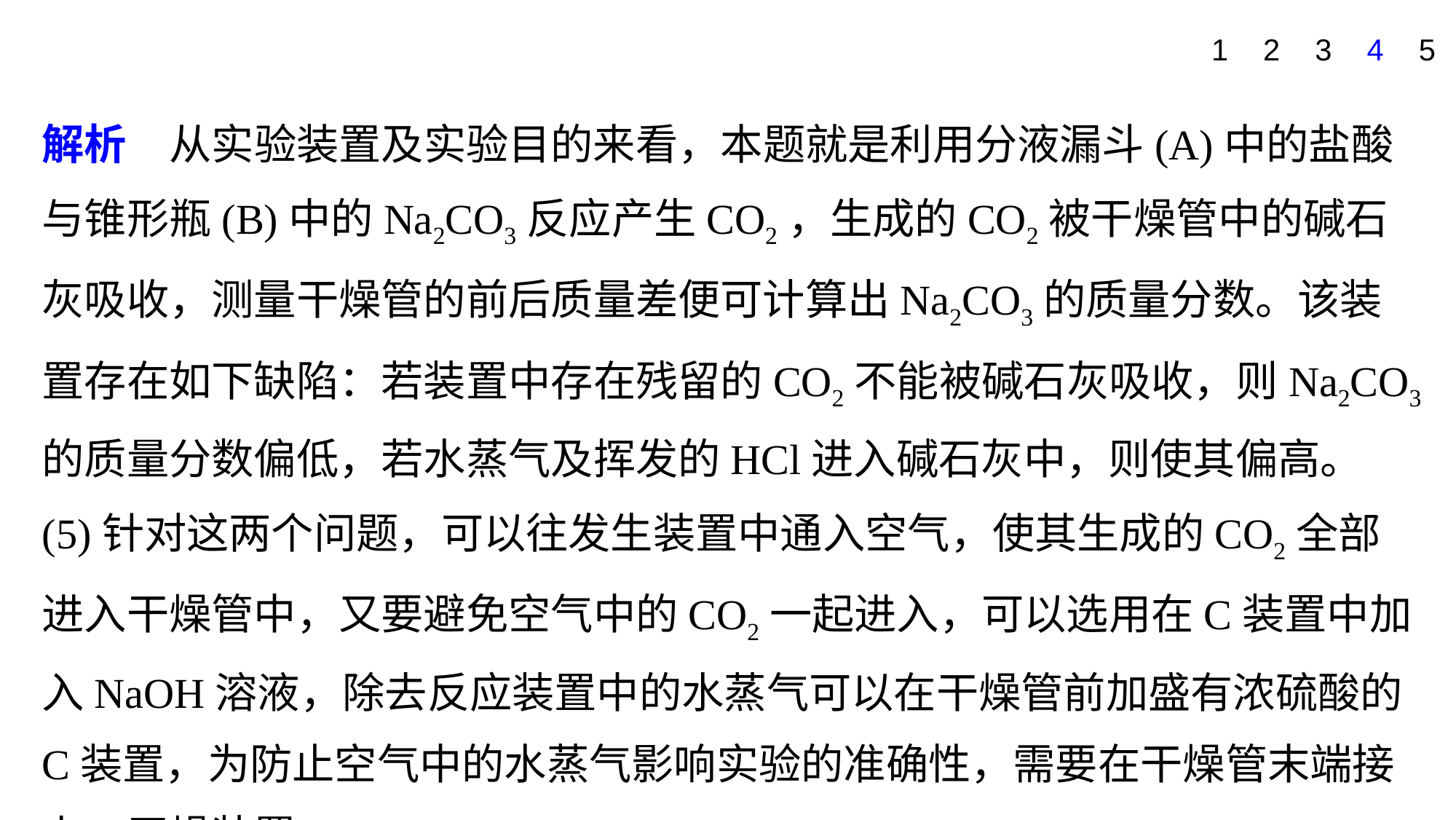

1
2
3
4
5
解析　从实验装置及实验目的来看，本题就是利用分液漏斗(A)中的盐酸与锥形瓶(B)中的Na2CO3反应产生CO2，生成的CO2被干燥管中的碱石灰吸收，测量干燥管的前后质量差便可计算出Na2CO3的质量分数。该装置存在如下缺陷：若装置中存在残留的CO2不能被碱石灰吸收，则Na2CO3的质量分数偏低，若水蒸气及挥发的HCl进入碱石灰中，则使其偏高。(5)针对这两个问题，可以往发生装置中通入空气，使其生成的CO2全部进入干燥管中，又要避免空气中的CO2一起进入，可以选用在C装置中加入NaOH溶液，除去反应装置中的水蒸气可以在干燥管前加盛有浓硫酸的C装置，为防止空气中的水蒸气影响实验的准确性，需要在干燥管末端接上一干燥装置。